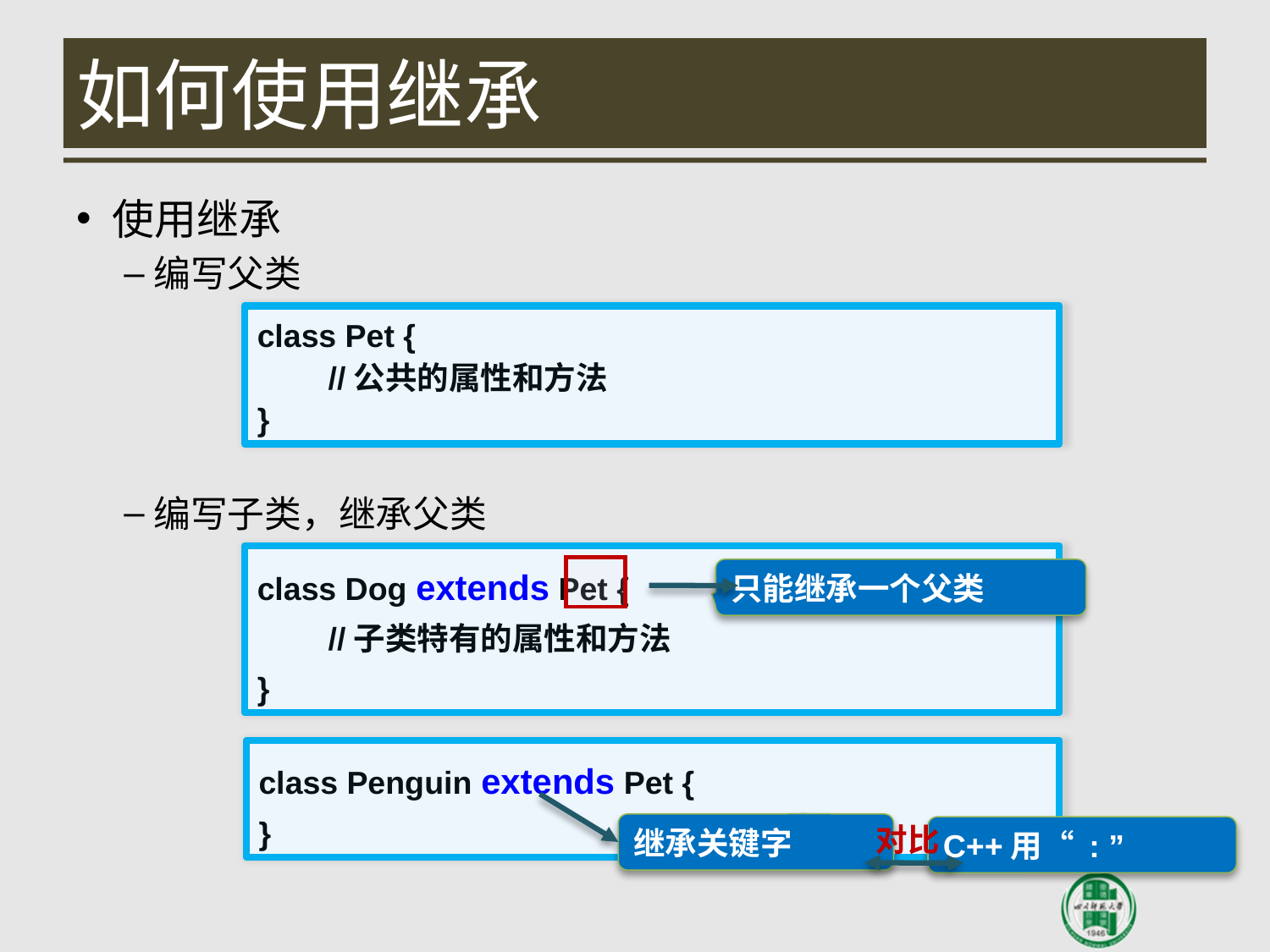

# 如何使用继承
使用继承
编写父类

编写子类，继承父类
class Pet {
        //公共的属性和方法
}
class Dog extends Pet {
        //子类特有的属性和方法
}

只能继承一个父类
class Penguin extends Pet {
}
继承关键字
对比
C++用“ : ”